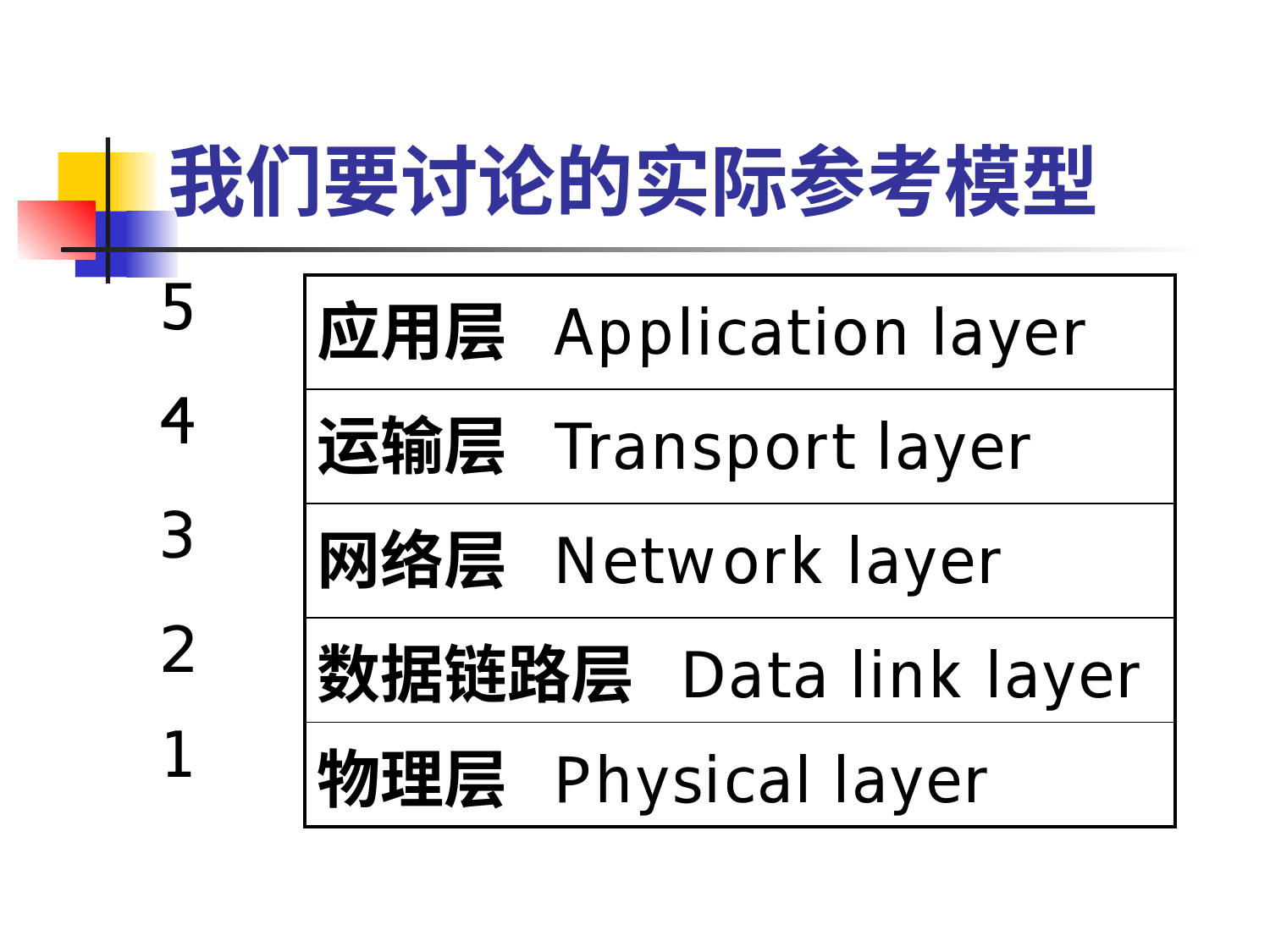

# 我们要讨论的实际参考模型
| 5 | 应用层 Application layer |
| --- | --- |
| 4 | 运输层 Transport layer |
| 3 | 网络层 Network layer |
| 2 | 数据链路层 Data link layer |
| 1 | 物理层 Physical layer |